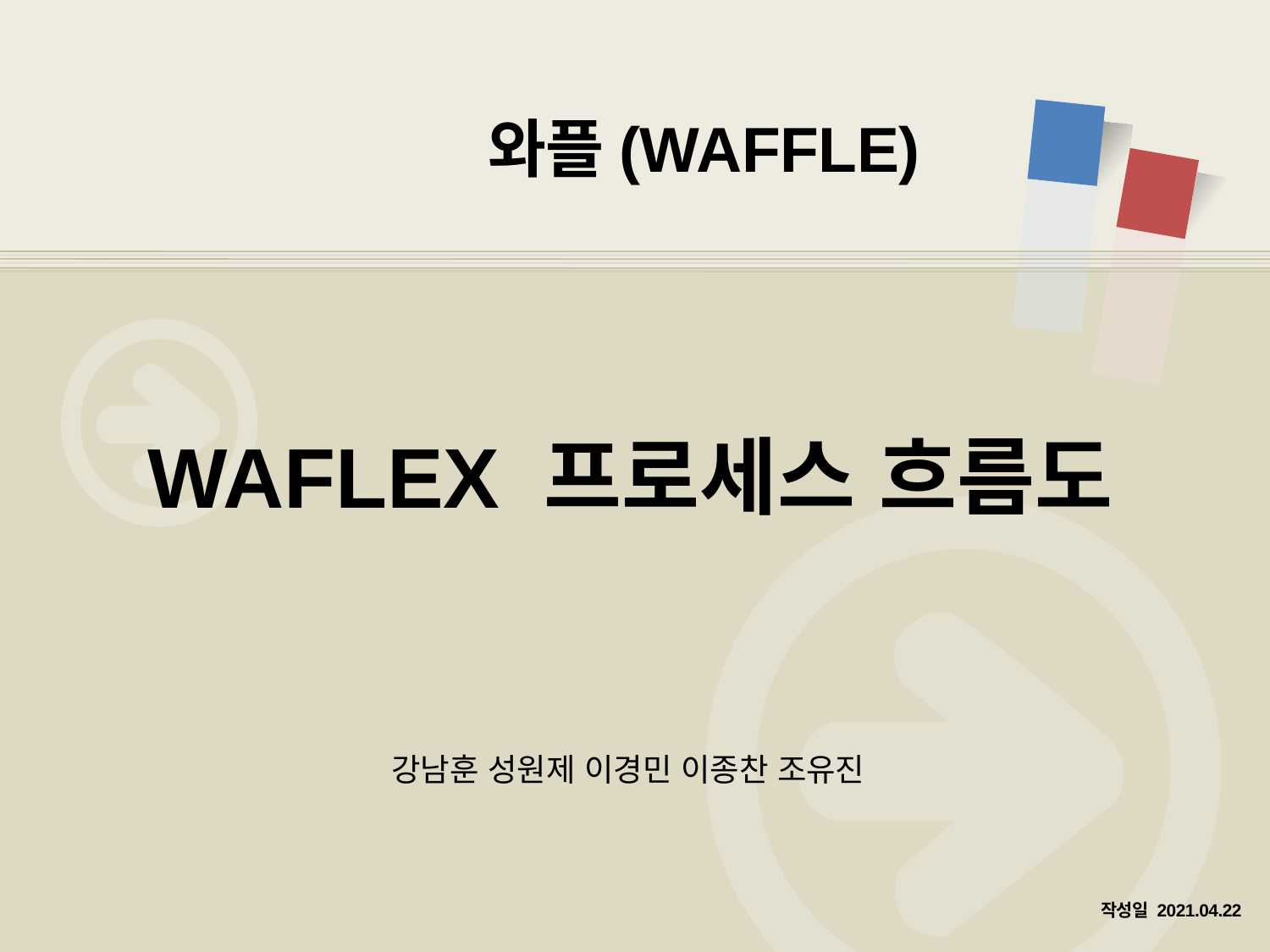

와플(WAFFLE)
# WAFLEX 프로세스 흐름도

강남훈 성원제 이경민 이종찬 조유진
작성일 2021.04.22